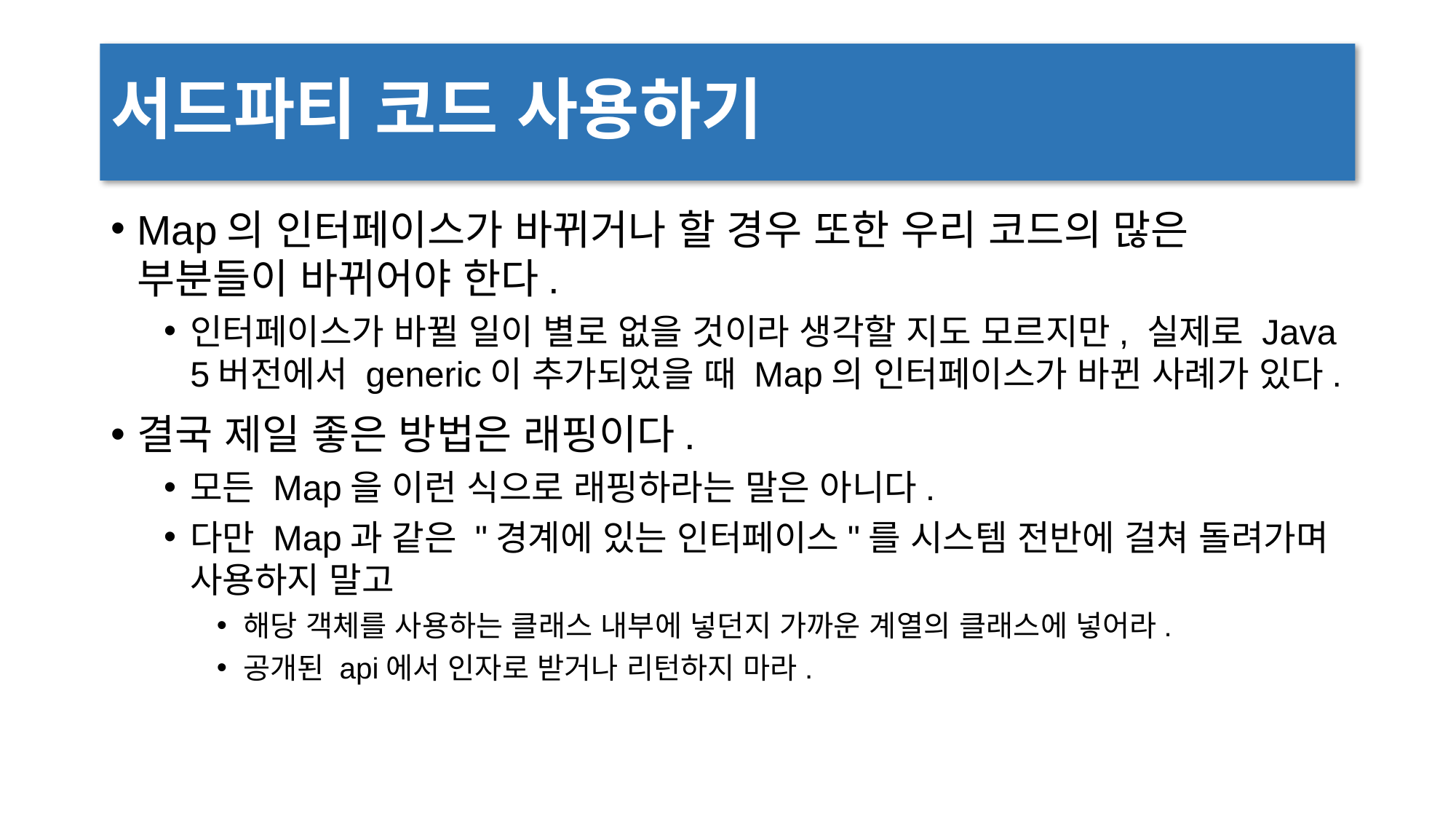

# 서드파티 코드 사용하기
Map의 인터페이스가 바뀌거나 할 경우 또한 우리 코드의 많은 부분들이 바뀌어야 한다.
인터페이스가 바뀔 일이 별로 없을 것이라 생각할 지도 모르지만, 실제로 Java 5버전에서 generic이 추가되었을 때 Map의 인터페이스가 바뀐 사례가 있다.
결국 제일 좋은 방법은 래핑이다.
모든 Map을 이런 식으로 래핑하라는 말은 아니다.
다만 Map과 같은 "경계에 있는 인터페이스"를 시스템 전반에 걸쳐 돌려가며 사용하지 말고
해당 객체를 사용하는 클래스 내부에 넣던지 가까운 계열의 클래스에 넣어라.
공개된 api에서 인자로 받거나 리턴하지 마라.